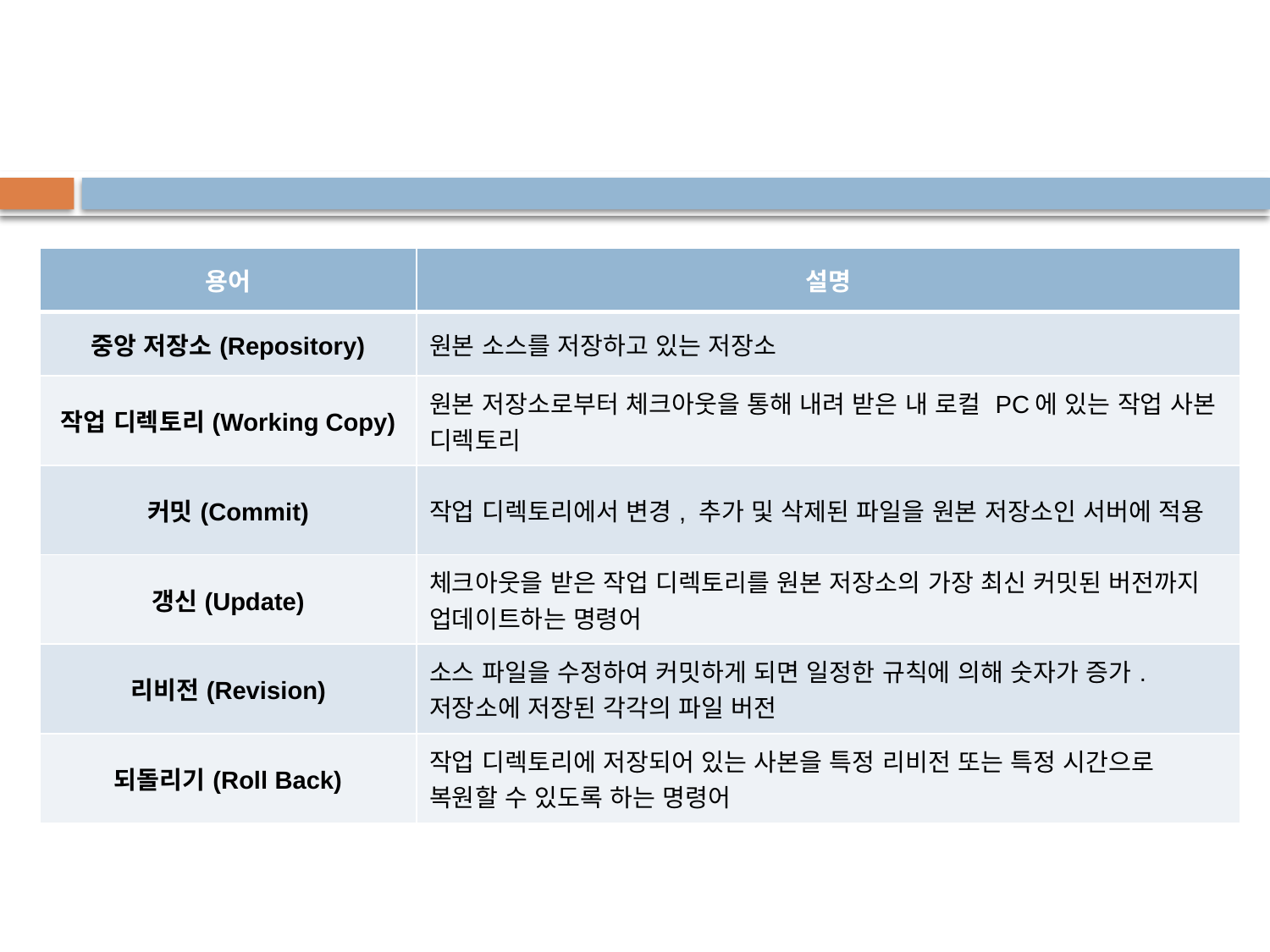

| 용어 | 설명 |
| --- | --- |
| 중앙 저장소(Repository) | 원본 소스를 저장하고 있는 저장소 |
| 작업 디렉토리(Working Copy) | 원본 저장소로부터 체크아웃을 통해 내려 받은 내 로컬 PC에 있는 작업 사본 디렉토리 |
| 커밋(Commit) | 작업 디렉토리에서 변경, 추가 및 삭제된 파일을 원본 저장소인 서버에 적용 |
| 갱신(Update) | 체크아웃을 받은 작업 디렉토리를 원본 저장소의 가장 최신 커밋된 버전까지 업데이트하는 명령어 |
| 리비전(Revision) | 소스 파일을 수정하여 커밋하게 되면 일정한 규칙에 의해 숫자가 증가. 저장소에 저장된 각각의 파일 버전 |
| 되돌리기(Roll Back) | 작업 디렉토리에 저장되어 있는 사본을 특정 리비전 또는 특정 시간으로 복원할 수 있도록 하는 명령어 |